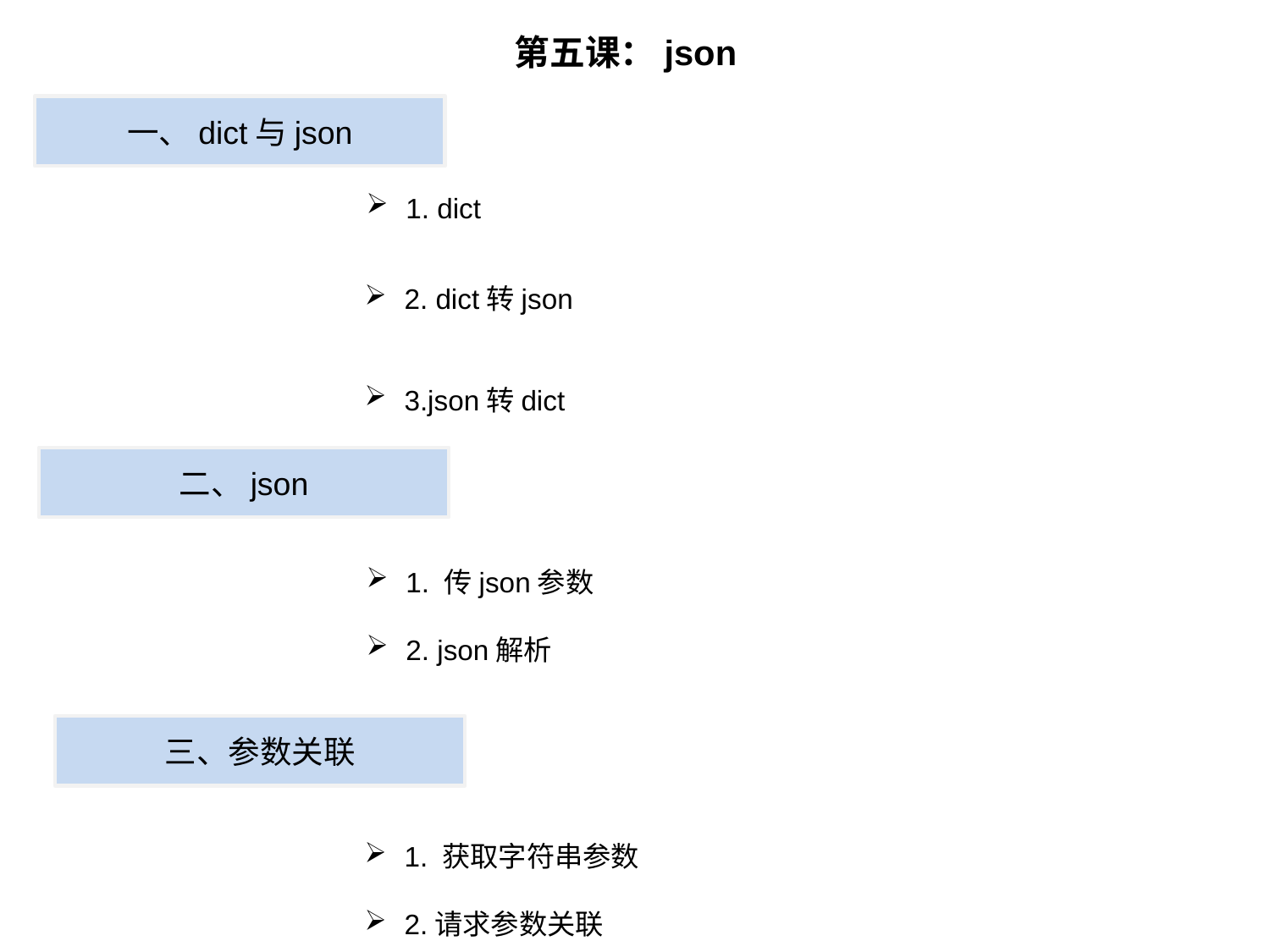

# 第五课：json
一、dict与json
1. dict
2. dict转json

3.json转dict
二、json
1. 传json参数

2. json解析
三、参数关联
1. 获取字符串参数

2.请求参数关联